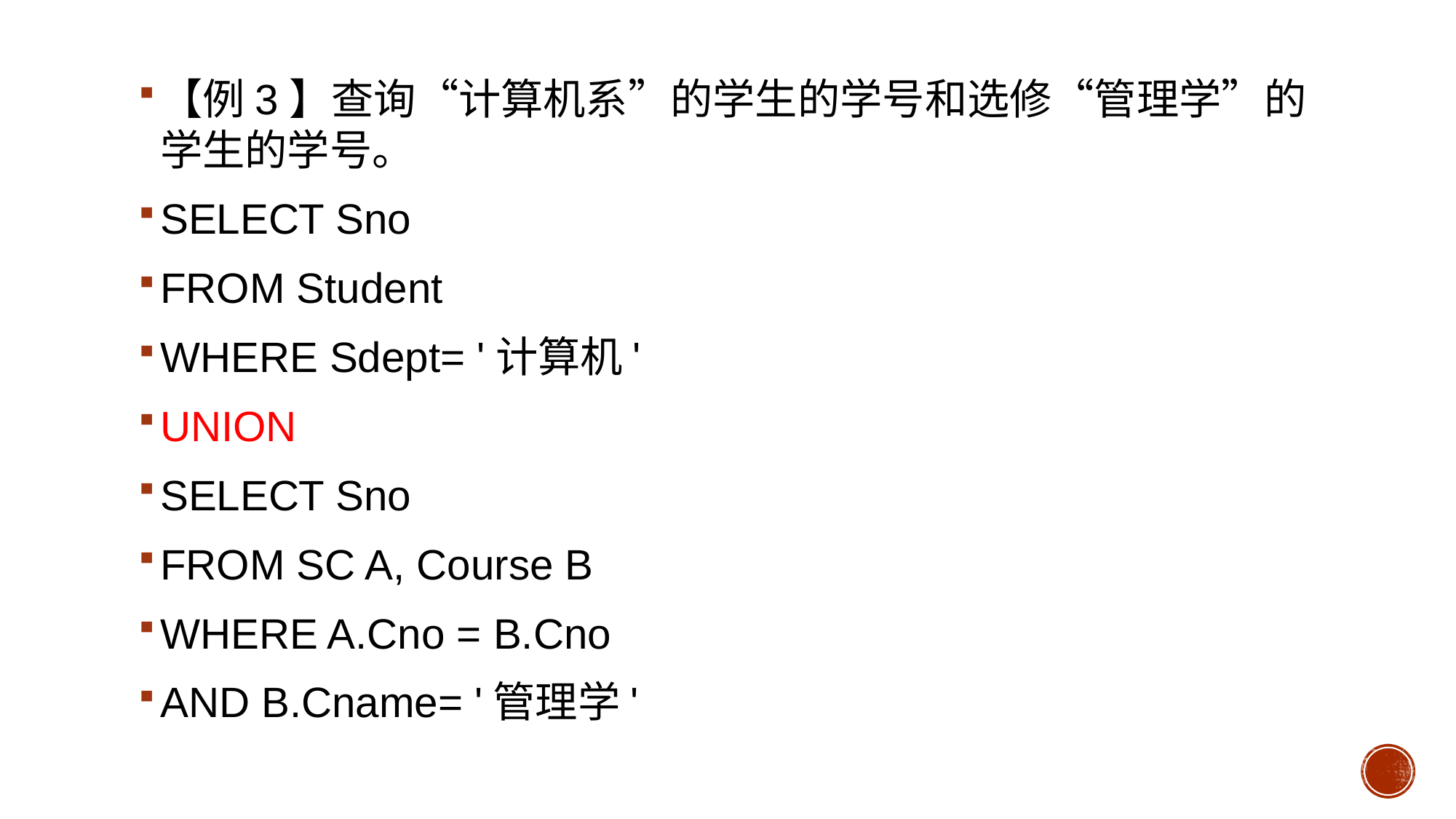

【例3】查询“计算机系”的学生的学号和选修“管理学”的学生的学号。
SELECT Sno
FROM Student
WHERE Sdept= '计算机'
UNION
SELECT Sno
FROM SC A, Course B
WHERE A.Cno = B.Cno
AND B.Cname= '管理学'
7